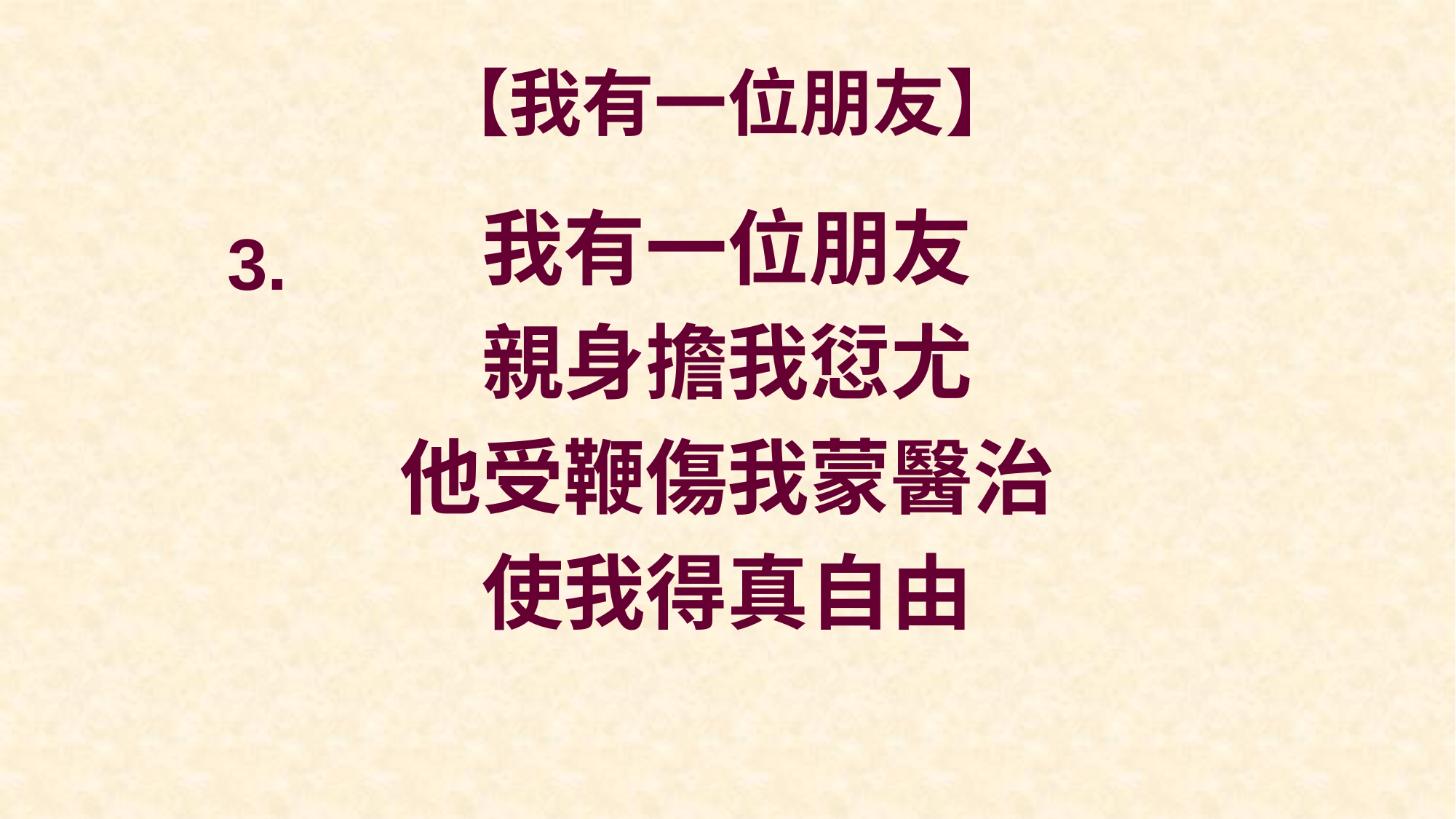

# 【我有一位朋友】
我有一位朋友
親身擔我愆尤
他受鞭傷我蒙醫治
使我得真自由
3.